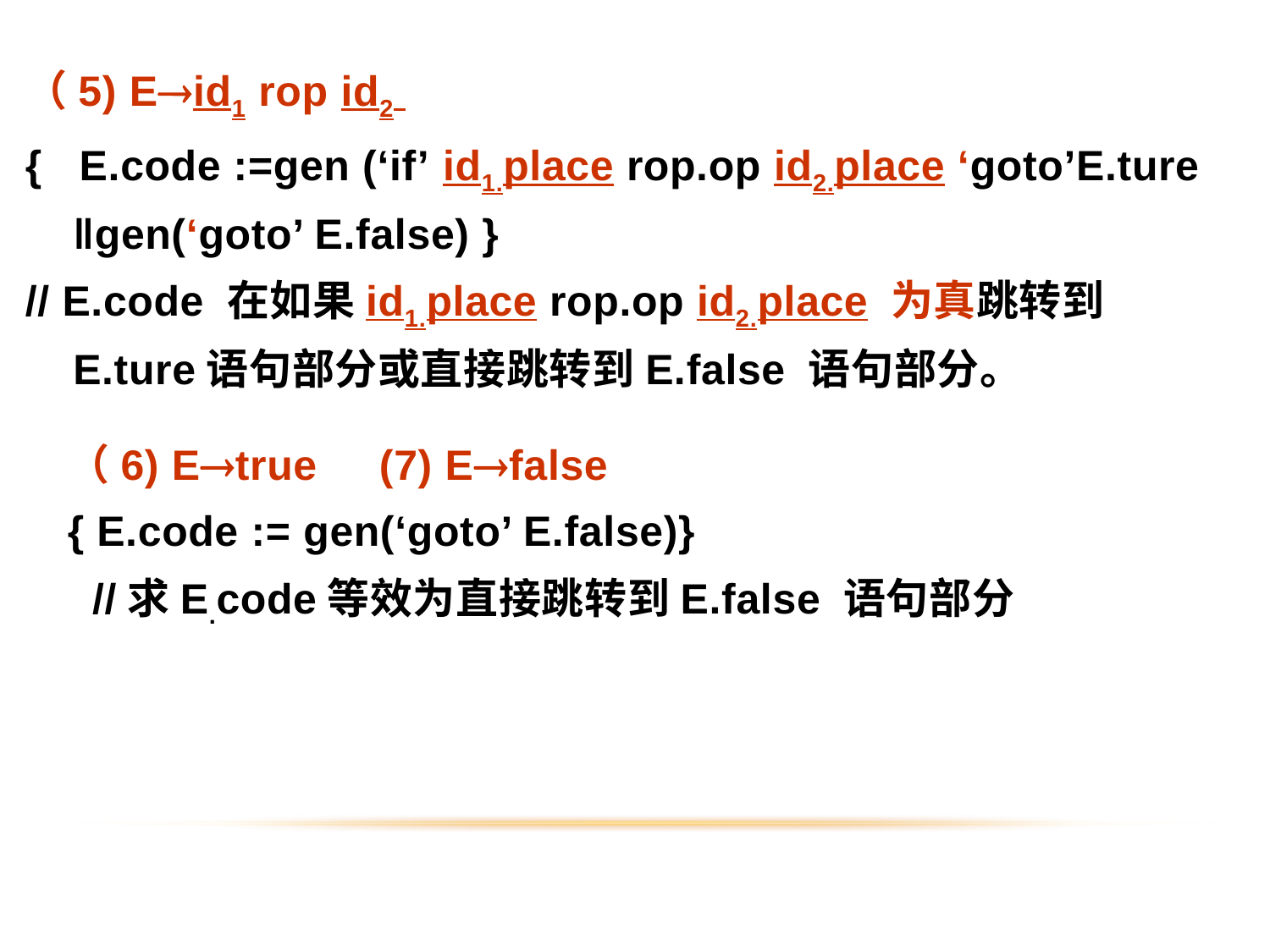

（5) E→id1 rop id2
{   E.code :=gen (‘if’ id1.place rop.op id2.place ‘goto’E.ture ‖gen(‘goto’ E.false) }
// E.code 在如果id1.place rop.op id2.place 为真跳转到E.ture语句部分或直接跳转到E.false 语句部分。
（6) E→true     (7) E→false
{ E.code := gen(‘goto’ E.false)}
  //求E.code等效为直接跳转到E.false 语句部分
49